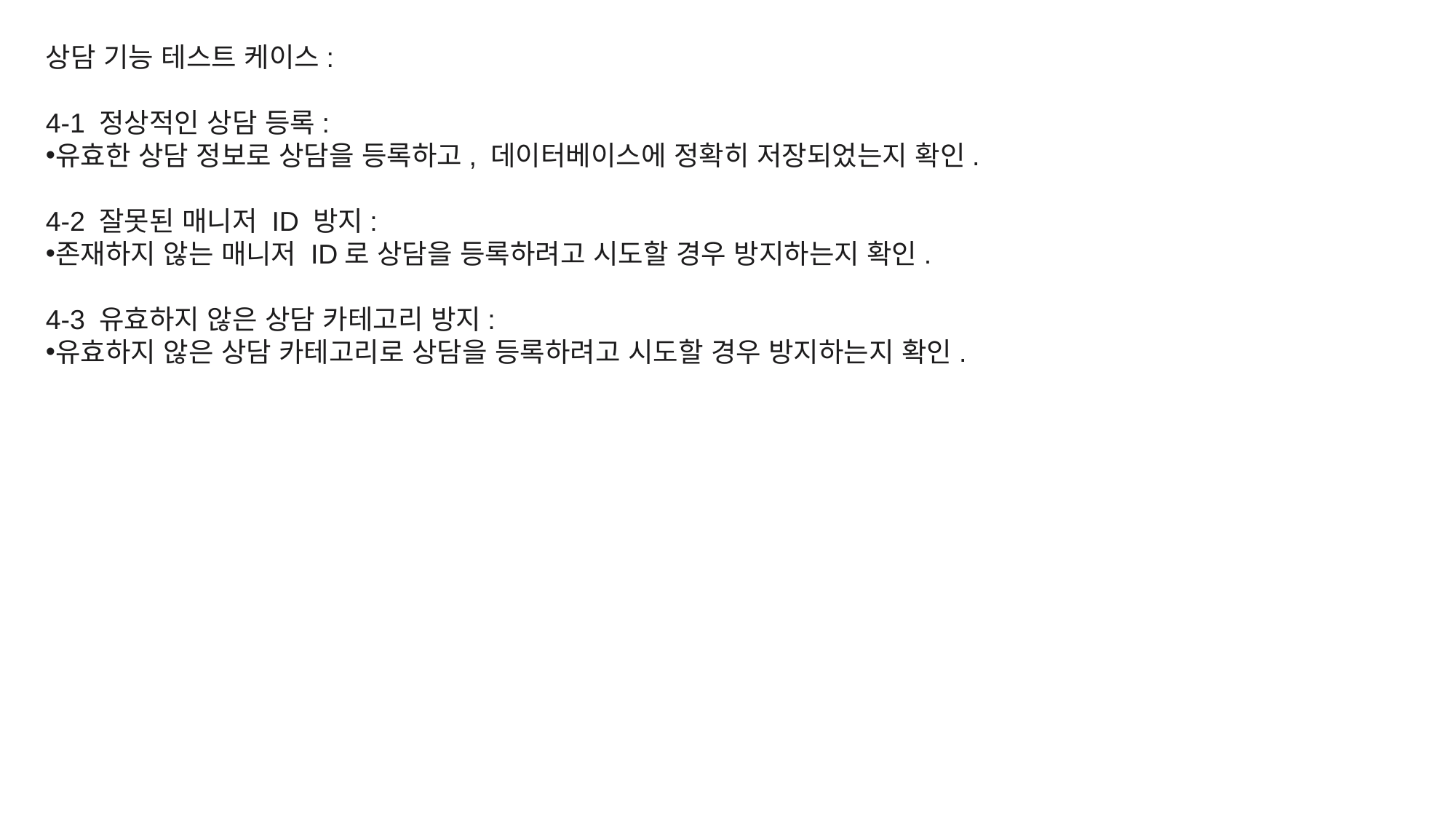

상담 기능 테스트 케이스:
4-1 정상적인 상담 등록:
유효한 상담 정보로 상담을 등록하고, 데이터베이스에 정확히 저장되었는지 확인.

4-2 잘못된 매니저 ID 방지:
존재하지 않는 매니저 ID로 상담을 등록하려고 시도할 경우 방지하는지 확인.

4-3 유효하지 않은 상담 카테고리 방지:
유효하지 않은 상담 카테고리로 상담을 등록하려고 시도할 경우 방지하는지 확인.